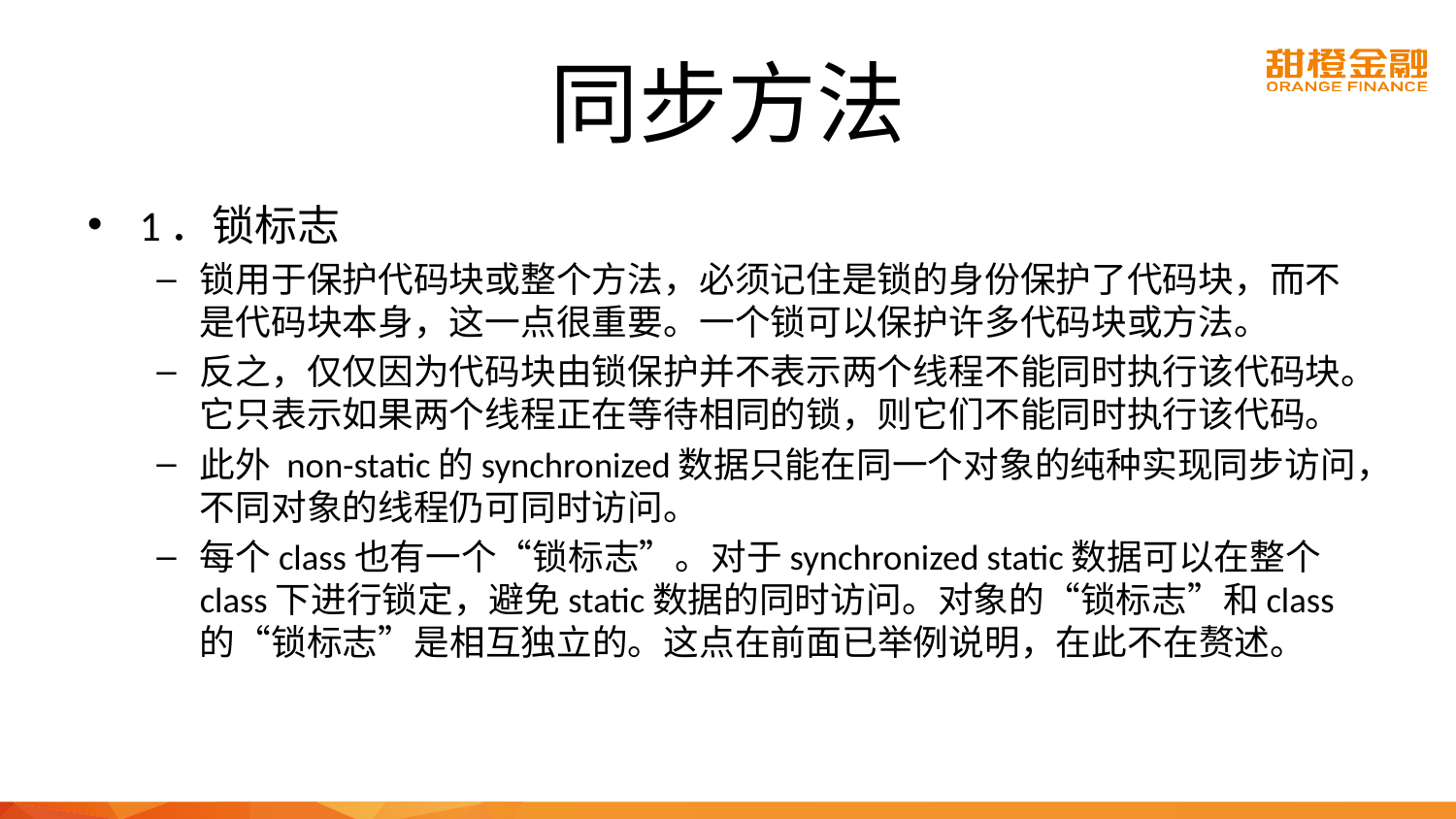

# 同步方法
1．锁标志
锁用于保护代码块或整个方法，必须记住是锁的身份保护了代码块，而不是代码块本身，这一点很重要。一个锁可以保护许多代码块或方法。
反之，仅仅因为代码块由锁保护并不表示两个线程不能同时执行该代码块。它只表示如果两个线程正在等待相同的锁，则它们不能同时执行该代码。
此外 non-static的synchronized数据只能在同一个对象的纯种实现同步访问，不同对象的线程仍可同时访问。
每个class也有一个“锁标志”。对于synchronized static数据可以在整个class下进行锁定，避免static数据的同时访问。对象的“锁标志”和class的“锁标志”是相互独立的。这点在前面已举例说明，在此不在赘述。